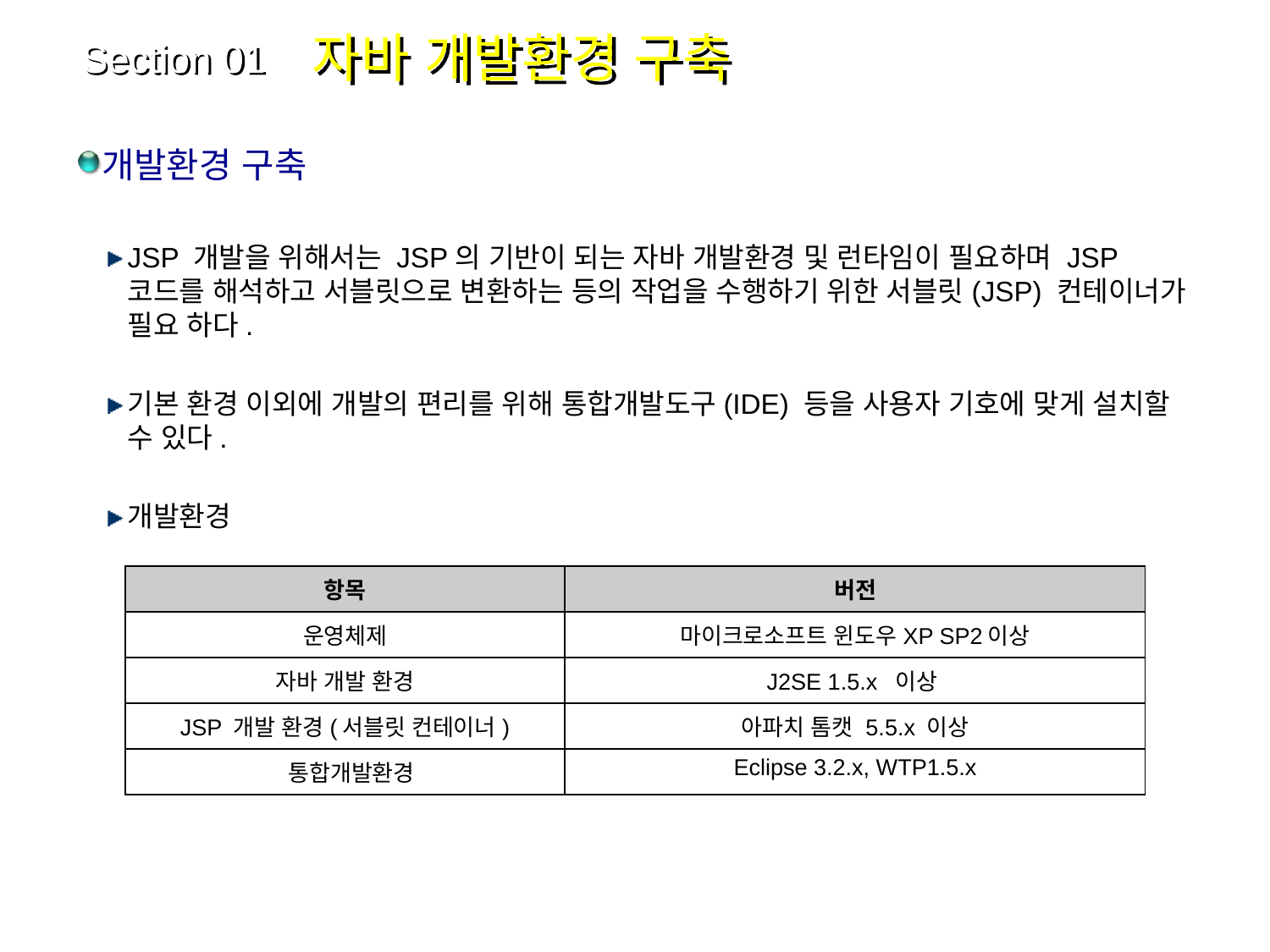

자바 개발환경 구축
Section 01
개발환경 구축

JSP 개발을 위해서는 JSP의 기반이 되는 자바 개발환경 및 런타임이 필요하며 JSP 코드를 해석하고 서블릿으로 변환하는 등의 작업을 수행하기 위한 서블릿(JSP) 컨테이너가 필요 하다.

기본 환경 이외에 개발의 편리를 위해 통합개발도구(IDE) 등을 사용자 기호에 맞게 설치할 수 있다.

개발환경
| 항목 | 버전 |
| --- | --- |
| 운영체제 | 마이크로소프트 윈도우XP SP2이상 |
| 자바 개발 환경 | J2SE 1.5.x 이상 |
| JSP 개발 환경(서블릿 컨테이너) | 아파치 톰캣 5.5.x 이상 |
| 통합개발환경 | Eclipse 3.2.x, WTP1.5.x |